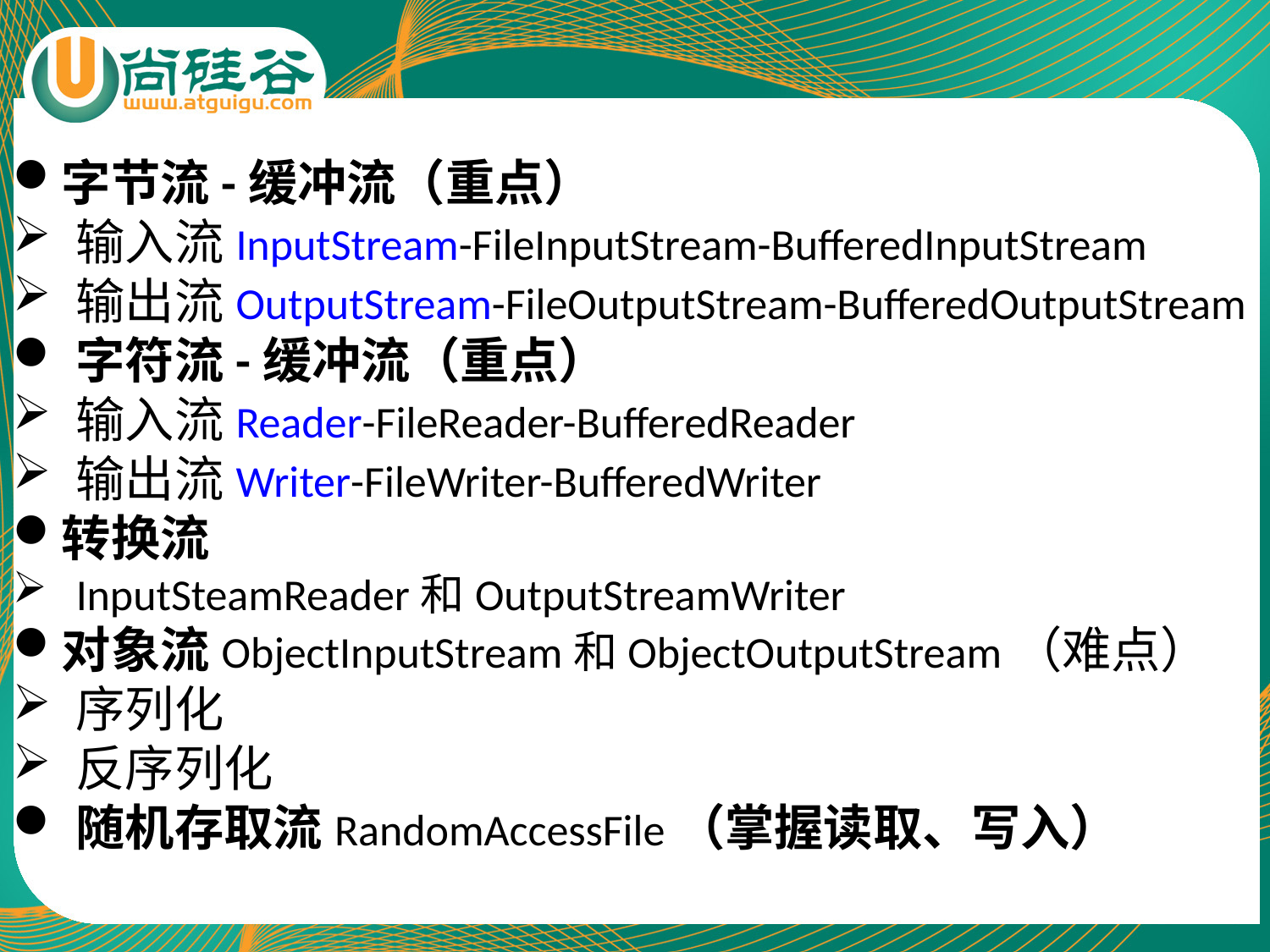

字节流-缓冲流（重点）
输入流InputStream-FileInputStream-BufferedInputStream
输出流OutputStream-FileOutputStream-BufferedOutputStream
字符流-缓冲流（重点）
输入流Reader-FileReader-BufferedReader
输出流Writer-FileWriter-BufferedWriter
转换流
InputSteamReader和OutputStreamWriter
对象流ObjectInputStream和ObjectOutputStream（难点）
序列化
反序列化
随机存取流RandomAccessFile（掌握读取、写入）